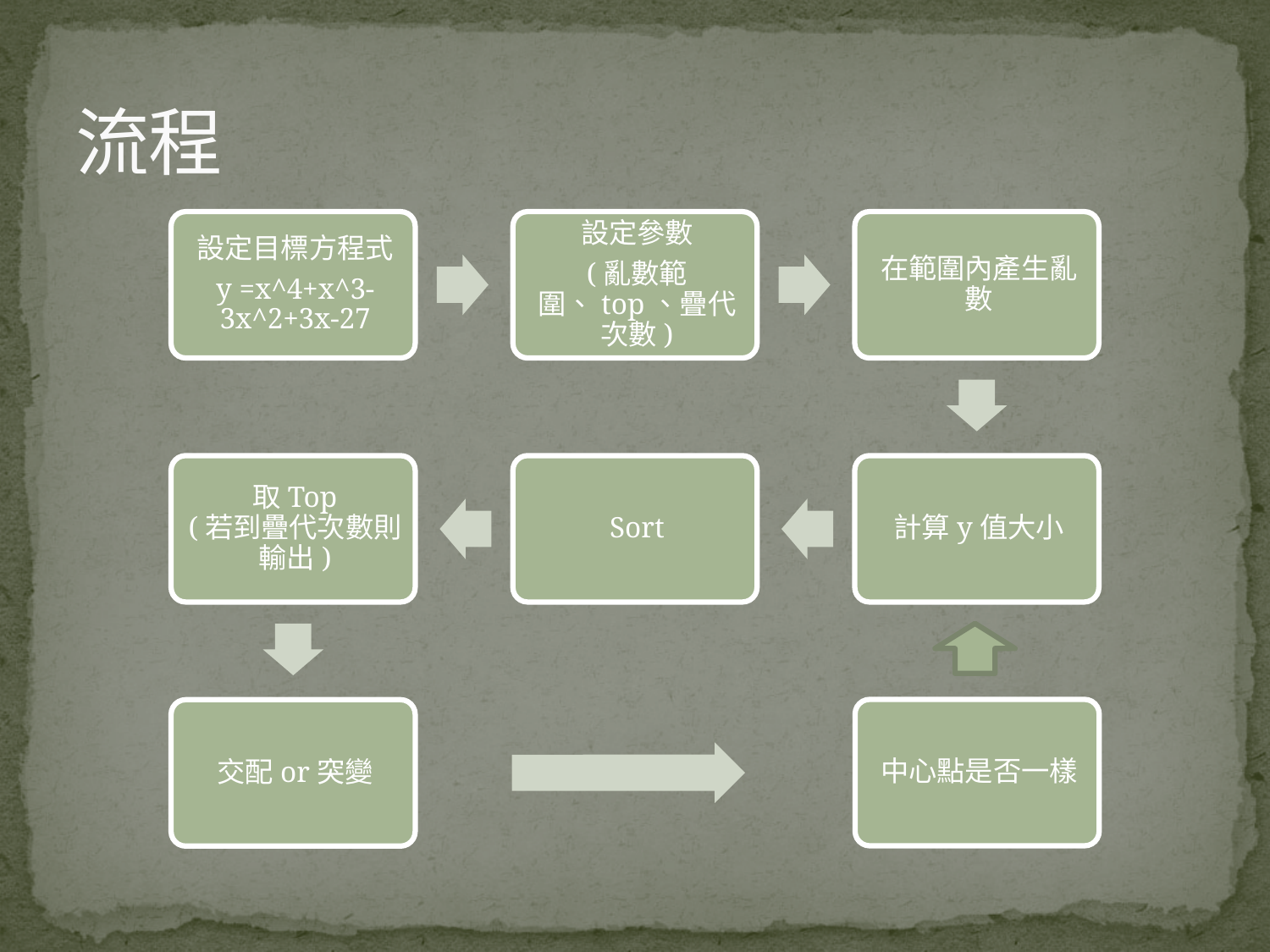

# 流程
設定目標方程式
y =x^4+x^3-3x^2+3x-27

設定參數
(亂數範圍、top、疊代次數)

在範圍內產生亂數

計算y值大小

Sort

取Top
(若到疊代次數則輸出)

交配or突變

中心點是否一樣